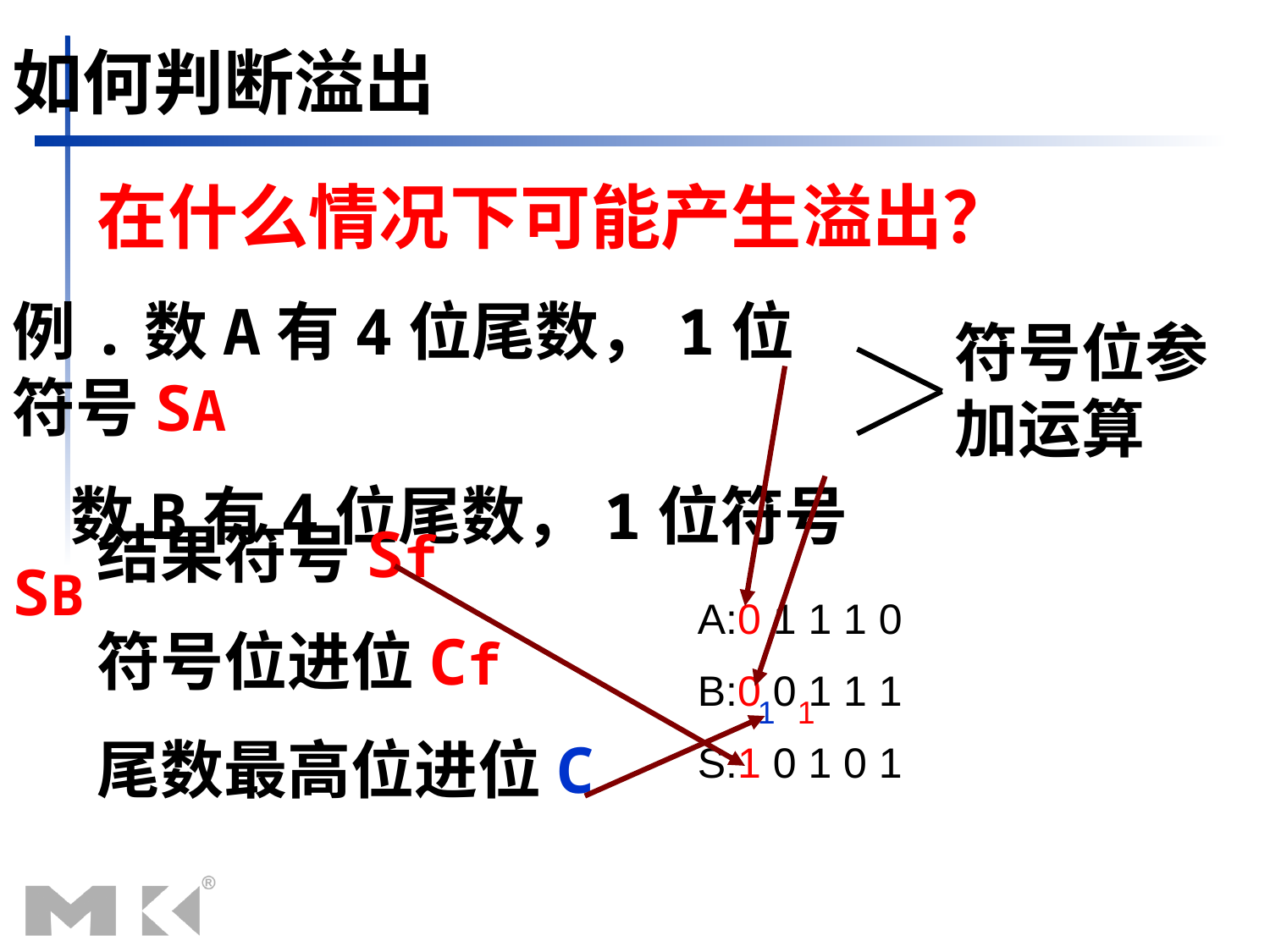

如何判断溢出
在什么情况下可能产生溢出？
例.数A有4位尾数，1位符号SA
   数B有4位尾数，1位符号SB
符号位参加运算

结果符号Sf
符号位进位Cf
尾数最高位进位C

A:0 1 1 1 0
B:0 0 1 1 1
S:1 0 1 0 1
1
1